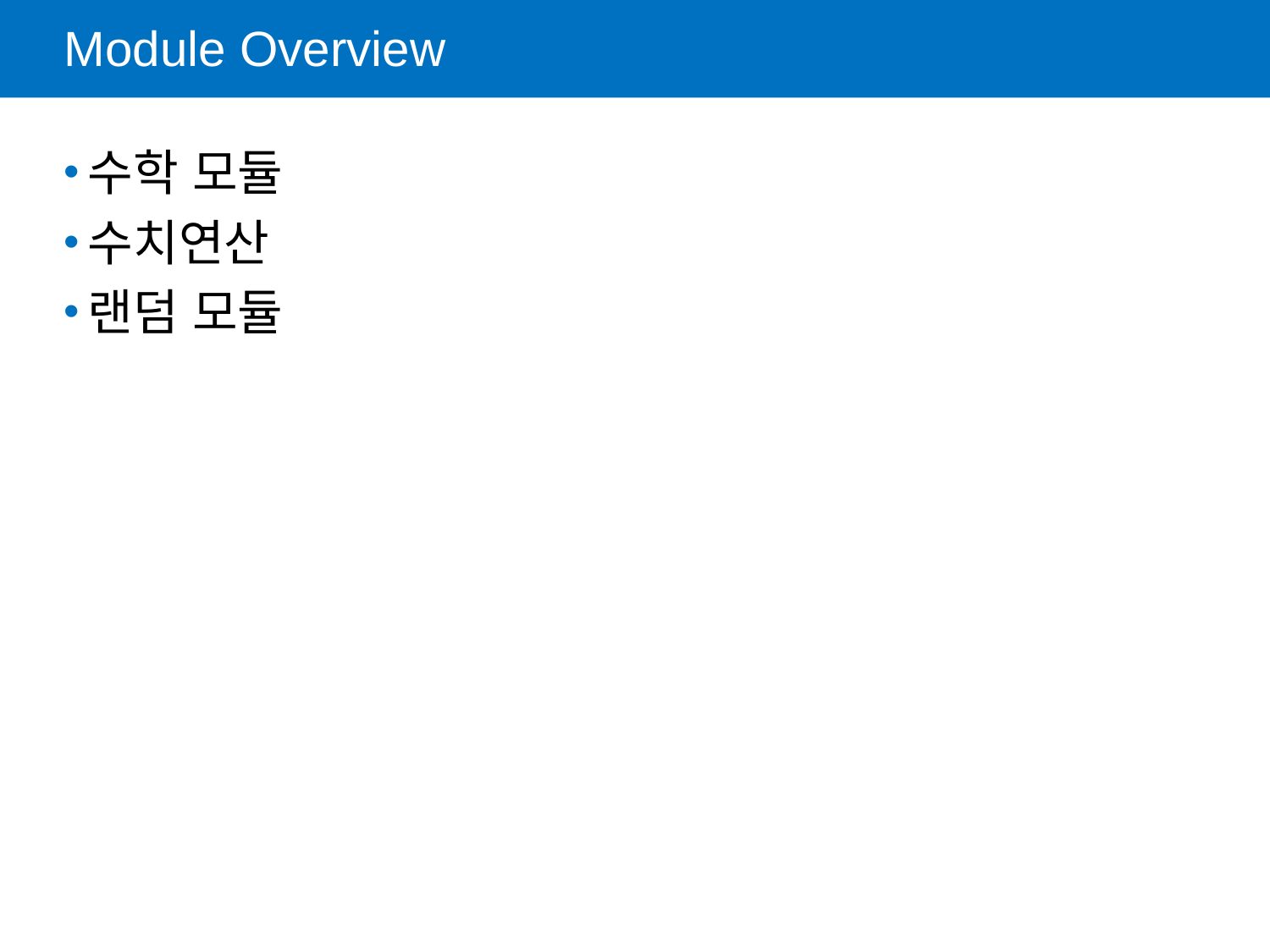

# Module Overview
수학 모듈
수치연산
랜덤 모듈